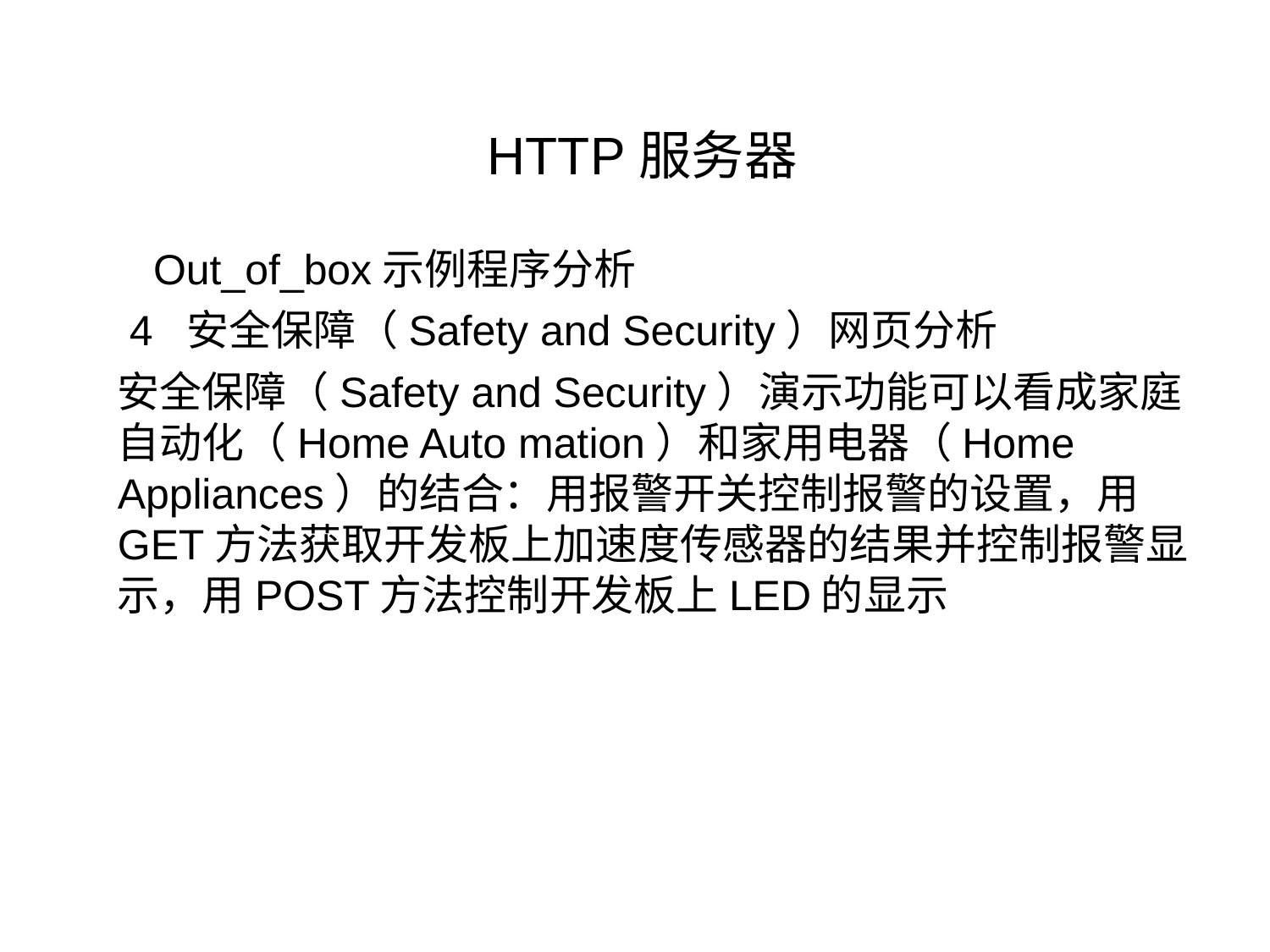

HTTP服务器
   Out_of_box示例程序分析
 4  安全保障（Safety and Security）网页分析
安全保障（Safety and Security）演示功能可以看成家庭自动化（Home Auto mation）和家用电器（Home Appliances）的结合：用报警开关控制报警的设置，用GET方法获取开发板上加速度传感器的结果并控制报警显示，用POST方法控制开发板上LED的显示